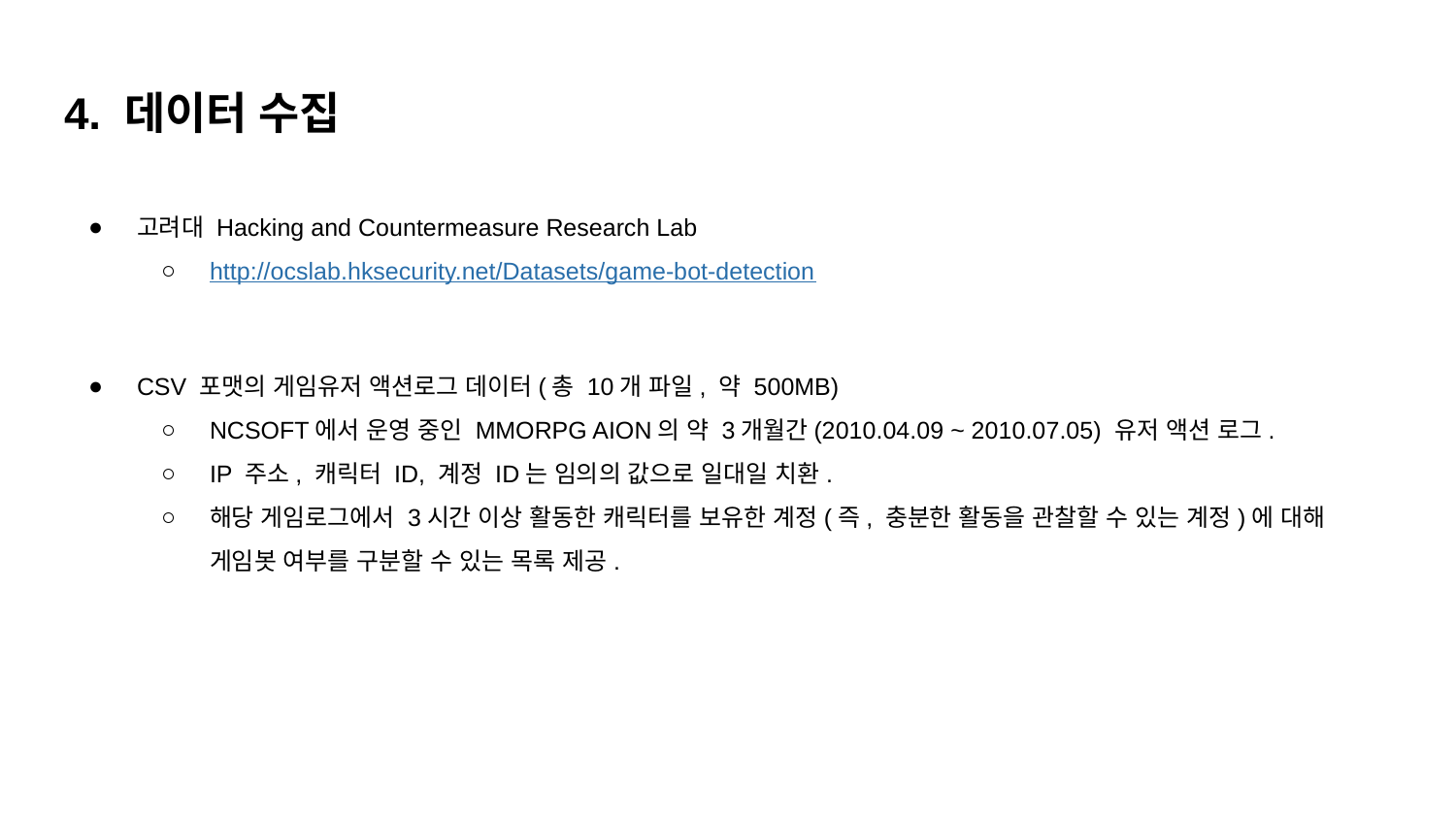

# 4. 데이터 수집

고려대 Hacking and Countermeasure Research Lab
http://ocslab.hksecurity.net/Datasets/game-bot-detection

CSV 포맷의 게임유저 액션로그 데이터(총 10개 파일, 약 500MB)
NCSOFT에서 운영 중인 MMORPG AION의 약 3개월간(2010.04.09 ~ 2010.07.05) 유저 액션 로그.
IP 주소, 캐릭터 ID, 계정 ID는 임의의 값으로 일대일 치환.
해당 게임로그에서 3시간 이상 활동한 캐릭터를 보유한 계정(즉, 충분한 활동을 관찰할 수 있는 계정)에 대해 게임봇 여부를 구분할 수 있는 목록 제공.